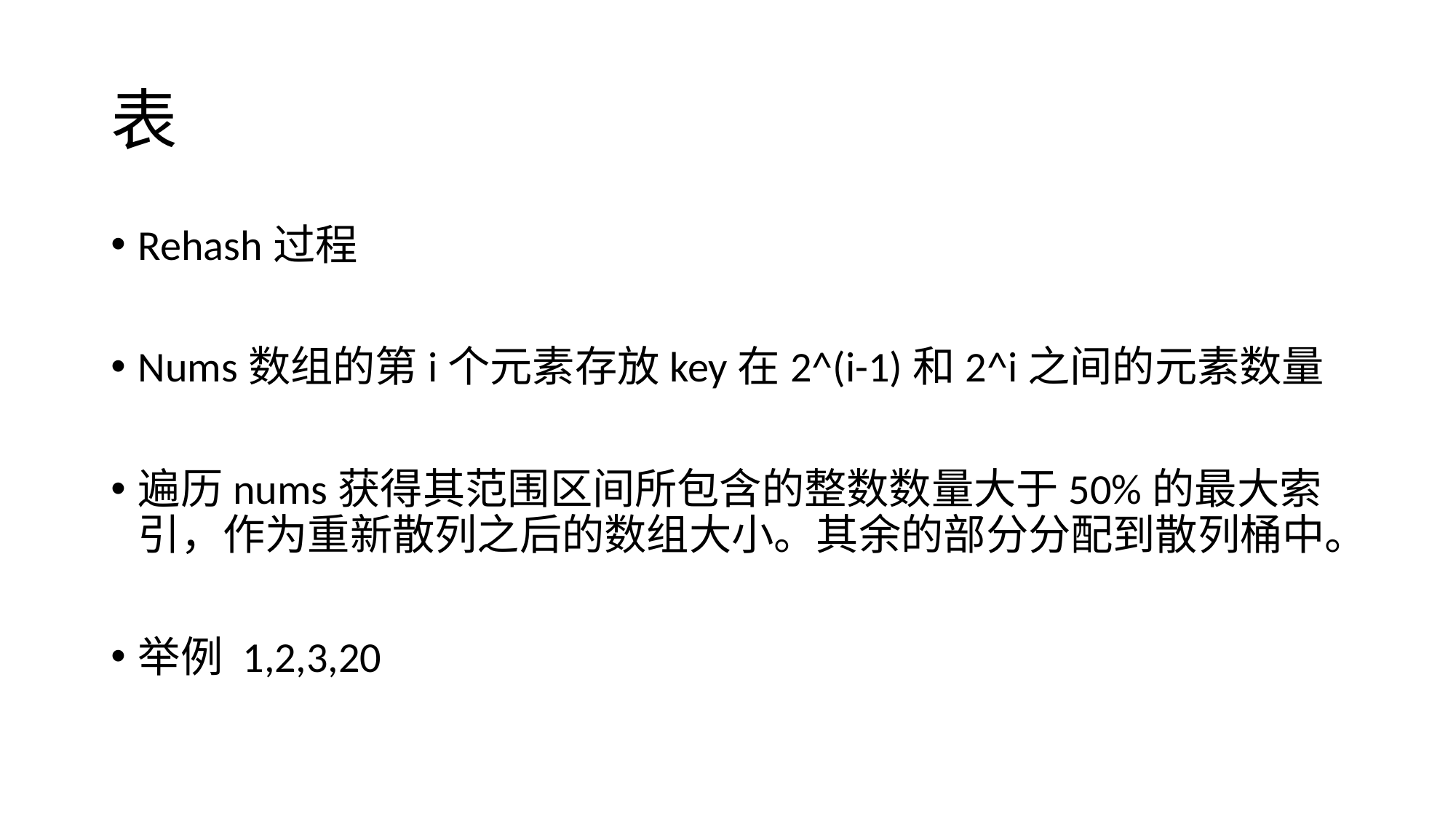

# 表
Rehash过程

Nums数组的第i个元素存放key在2^(i-1)和2^i之间的元素数量

遍历nums获得其范围区间所包含的整数数量大于50%的最大索引，作为重新散列之后的数组大小。其余的部分分配到散列桶中。

举例 1,2,3,20